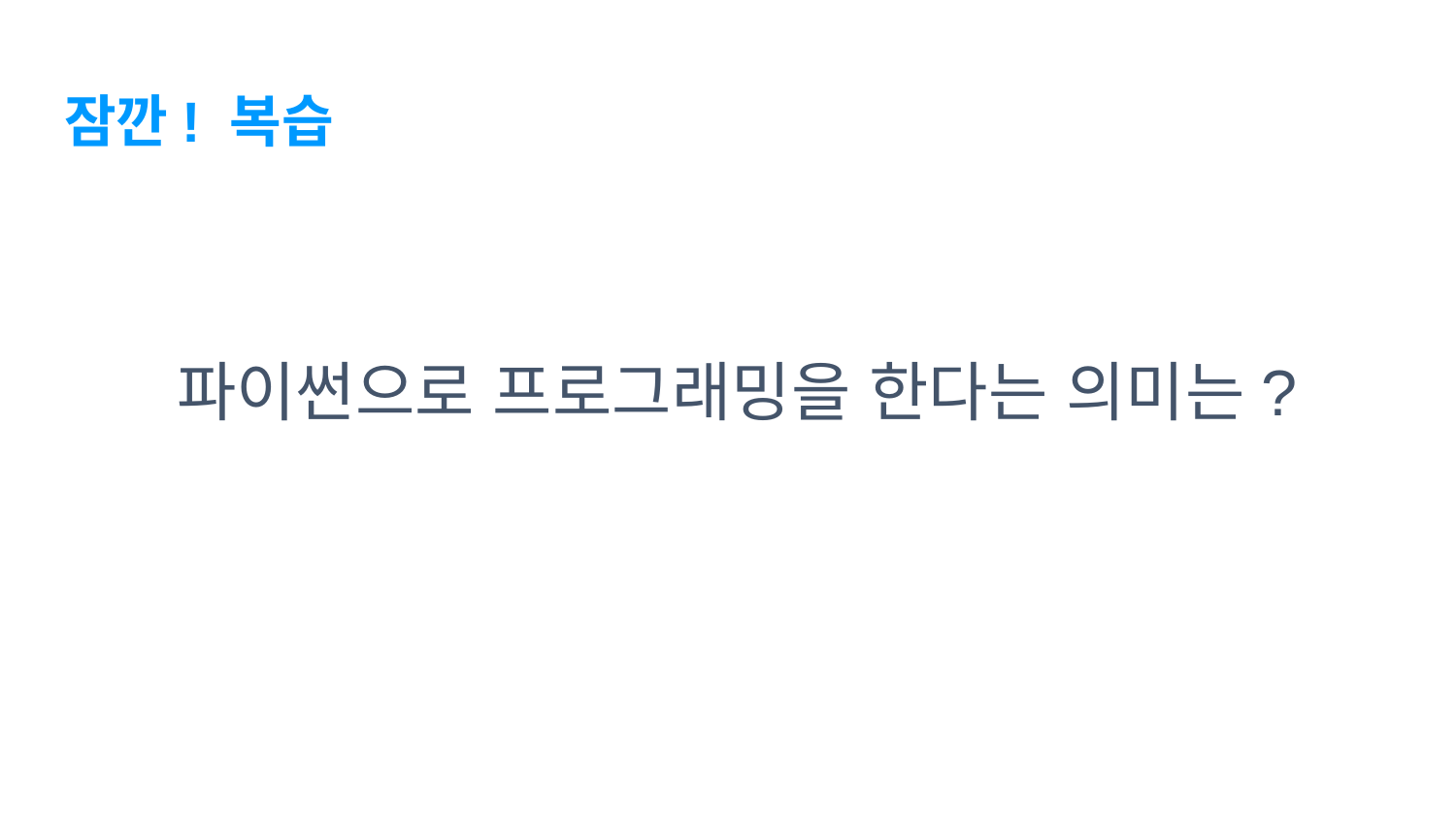

# 잠깐! 복습
파이썬으로 프로그래밍을 한다는 의미는?